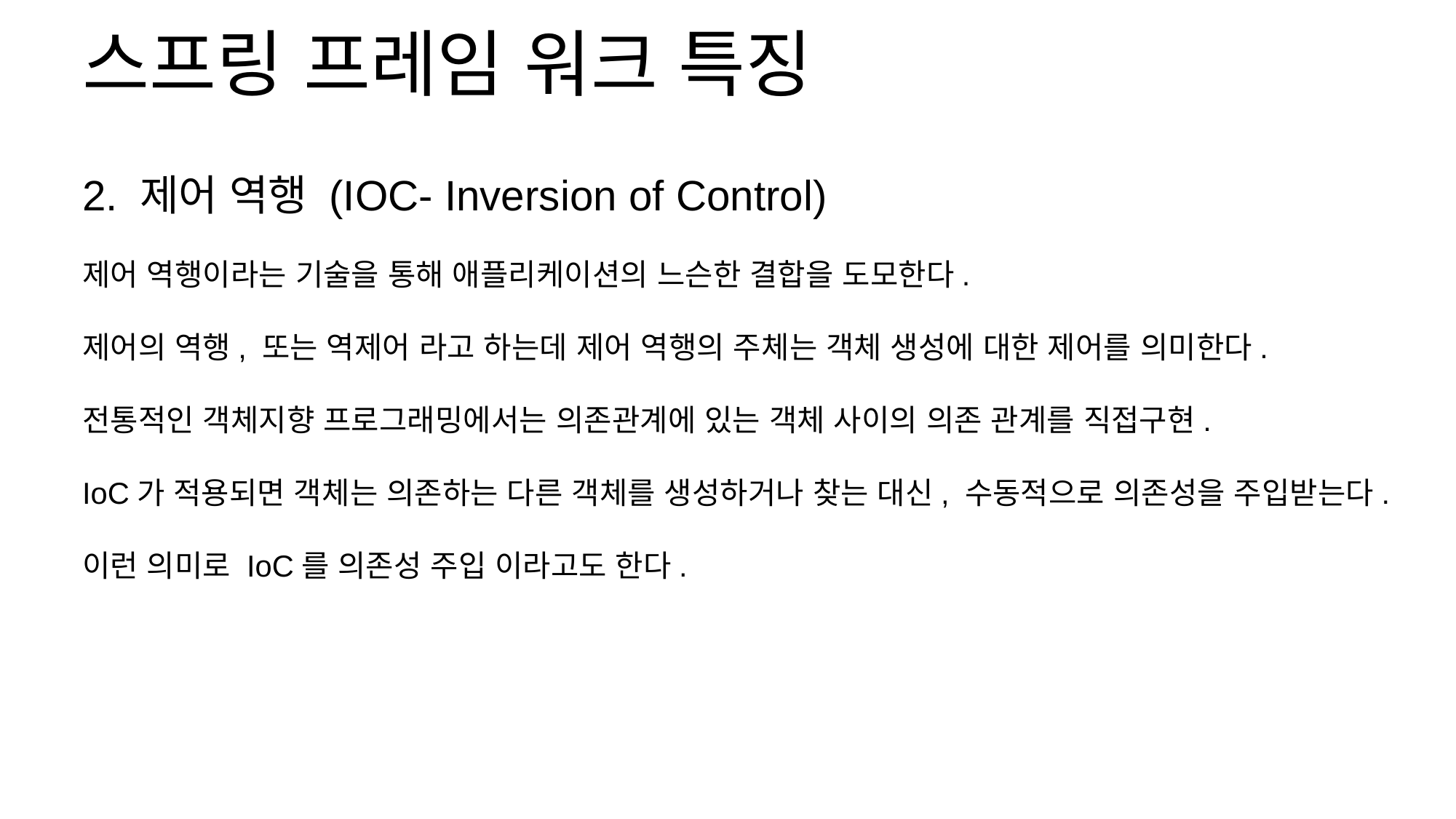

스프링 프레임 워크 특징
2. 제어 역행 (IOC- Inversion of Control)
제어 역행이라는 기술을 통해 애플리케이션의 느슨한 결합을 도모한다.
제어의 역행, 또는 역제어 라고 하는데 제어 역행의 주체는 객체 생성에 대한 제어를 의미한다.
전통적인 객체지향 프로그래밍에서는 의존관계에 있는 객체 사이의 의존 관계를 직접구현.
IoC가 적용되면 객체는 의존하는 다른 객체를 생성하거나 찾는 대신, 수동적으로 의존성을 주입받는다. 이런 의미로 IoC를 의존성 주입 이라고도 한다.